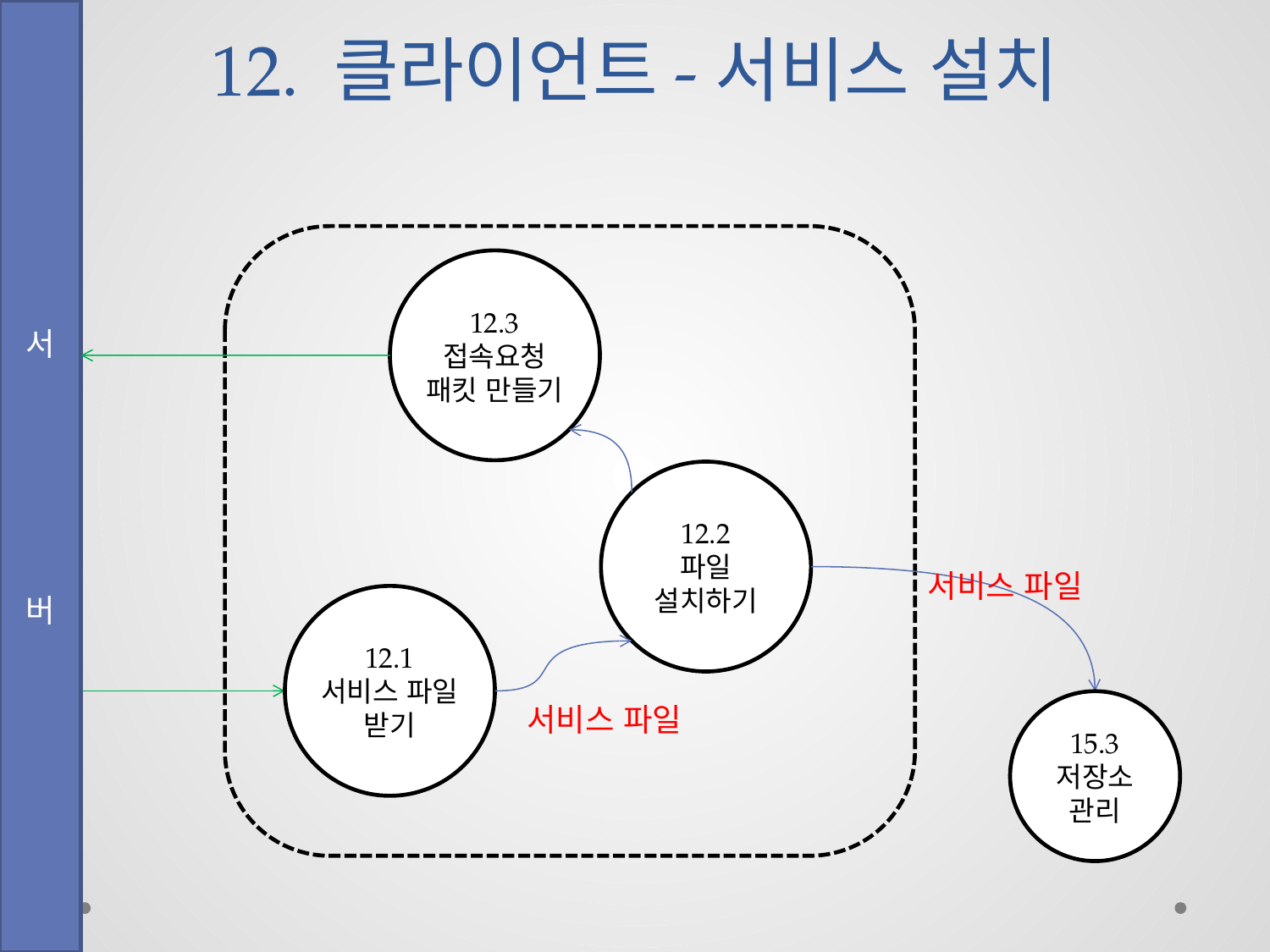

# 12. 클라이언트-서비스 설치
서

버

12.3
접속요청 패킷 만들기
12.2
파일 설치하기
서비스 파일
12.1
서비스 파일 받기
15.3
저장소 관리
서비스 파일